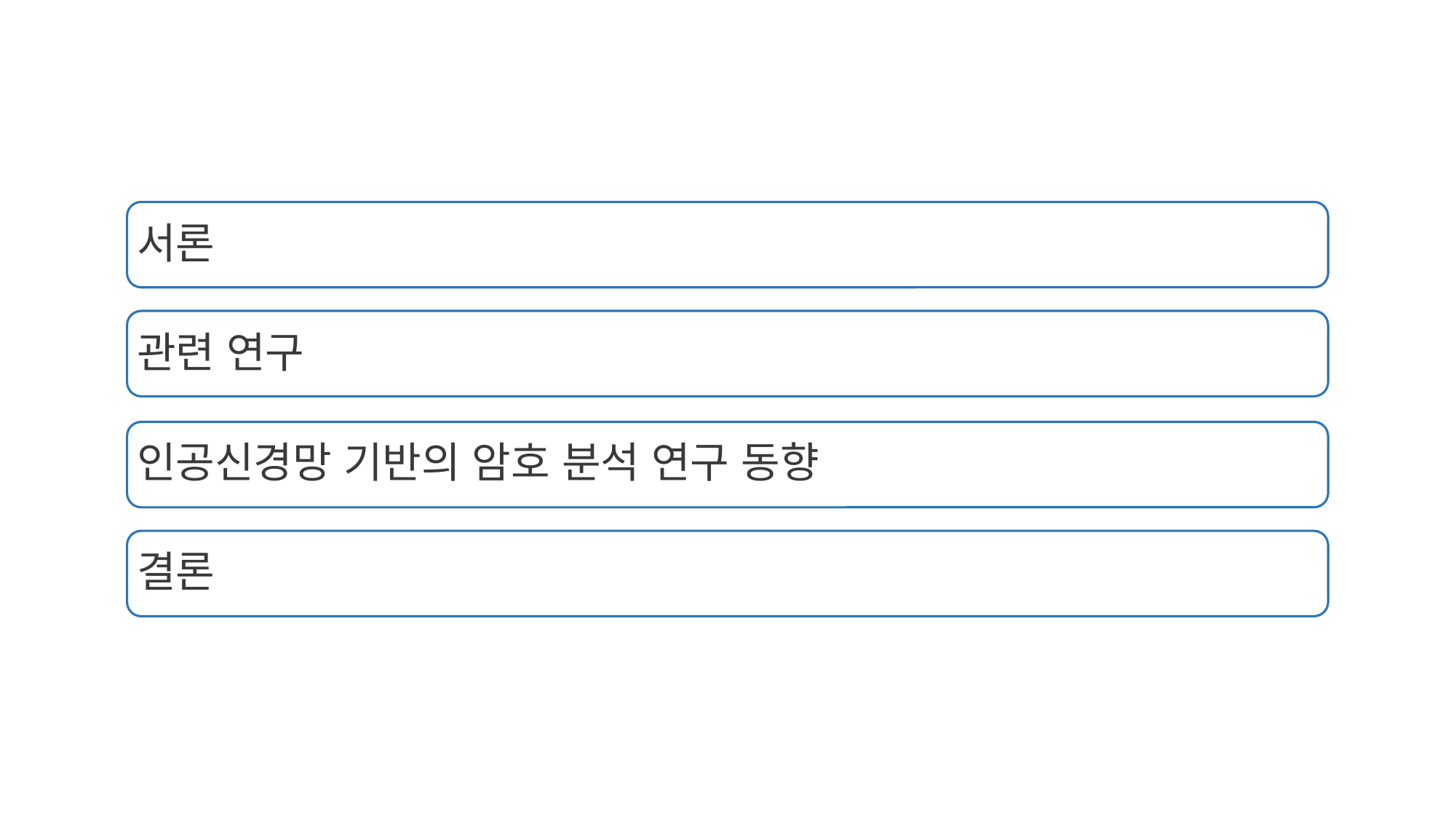

서론
관련 연구
인공신경망 기반의 암호 분석 연구 동향
결론